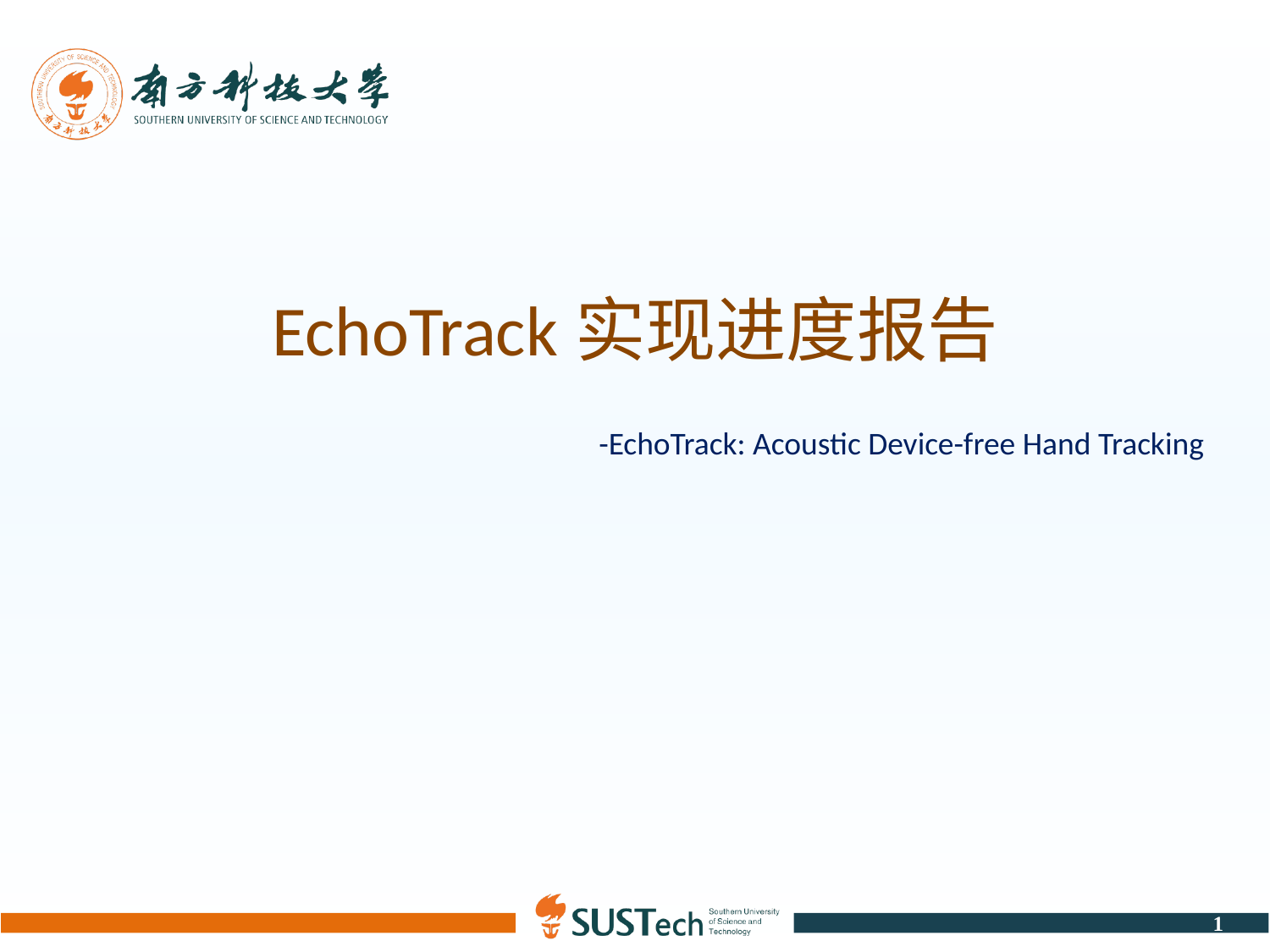

# EchoTrack实现进度报告
-EchoTrack: Acoustic Device-free Hand Tracking

1